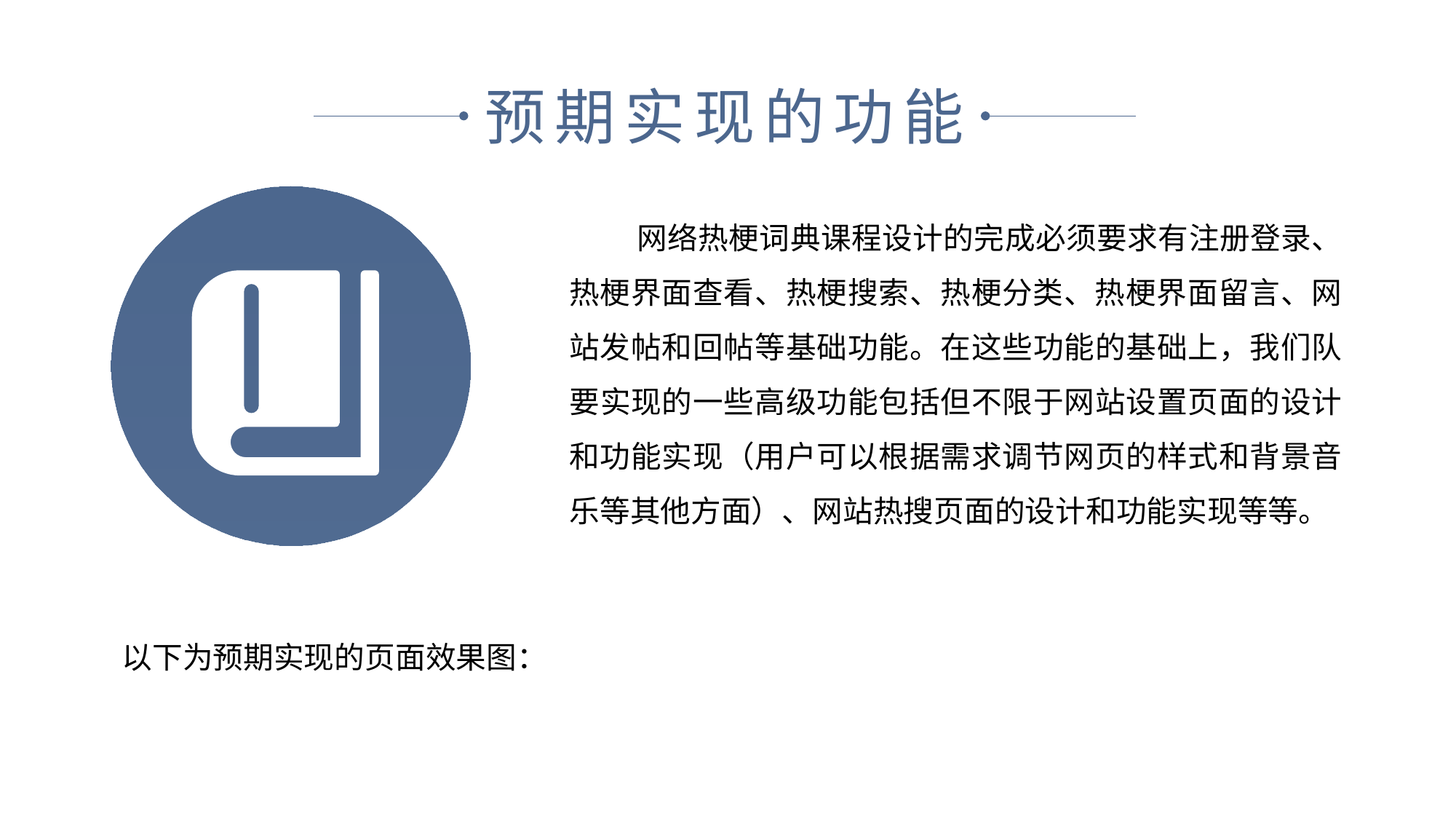

预期实现的功能

    网络热梗词典课程设计的完成必须要求有注册登录、热梗界面查看、热梗搜索、热梗分类、热梗界面留言、网站发帖和回帖等基础功能。在这些功能的基础上，我们队要实现的一些高级功能包括但不限于网站设置页面的设计和功能实现（用户可以根据需求调节网页的样式和背景音乐等其他方面）、网站热搜页面的设计和功能实现等等。

以下为预期实现的页面效果图：